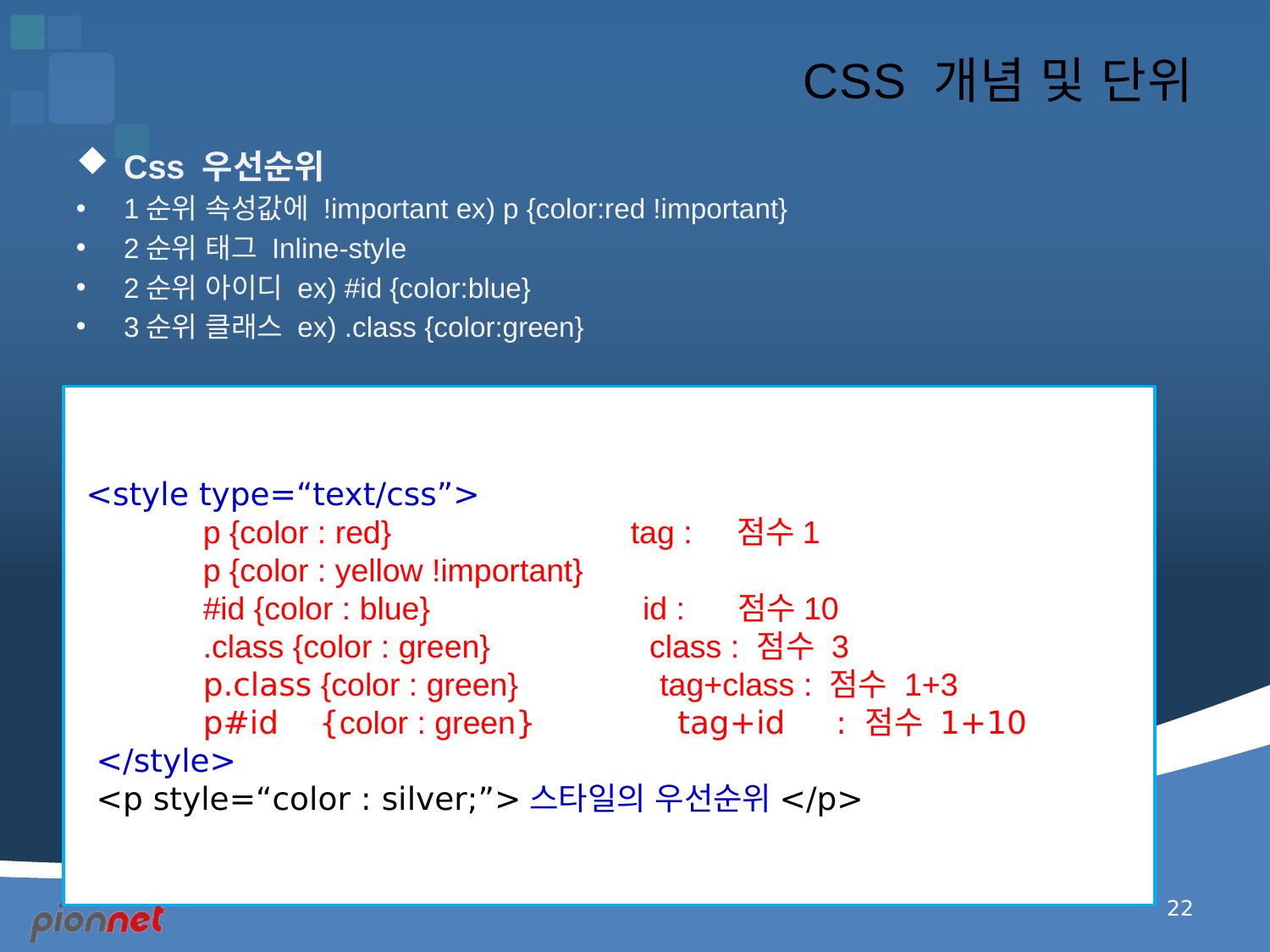

# CSS 개념 및 단위
Css 우선순위
1순위 속성값에 !important ex) p {color:red !important}
2순위 태그 Inline-style
2순위 아이디 ex) #id {color:blue}
3순위 클래스 ex) .class {color:green}

 <style type=“text/css”>
	p {color : red}                           tag :    점수1
 	p {color : yellow !important}
	#id {color : blue}                        id :     점수10
	.class {color : green}                  class : 점수 3
	p.class {color : green}                tag+class : 점수 1+3
	p#id    {color : green}              tag+id     : 점수 1+10
  </style>
  <p style=“color : silver;”>스타일의 우선순위</p>
22